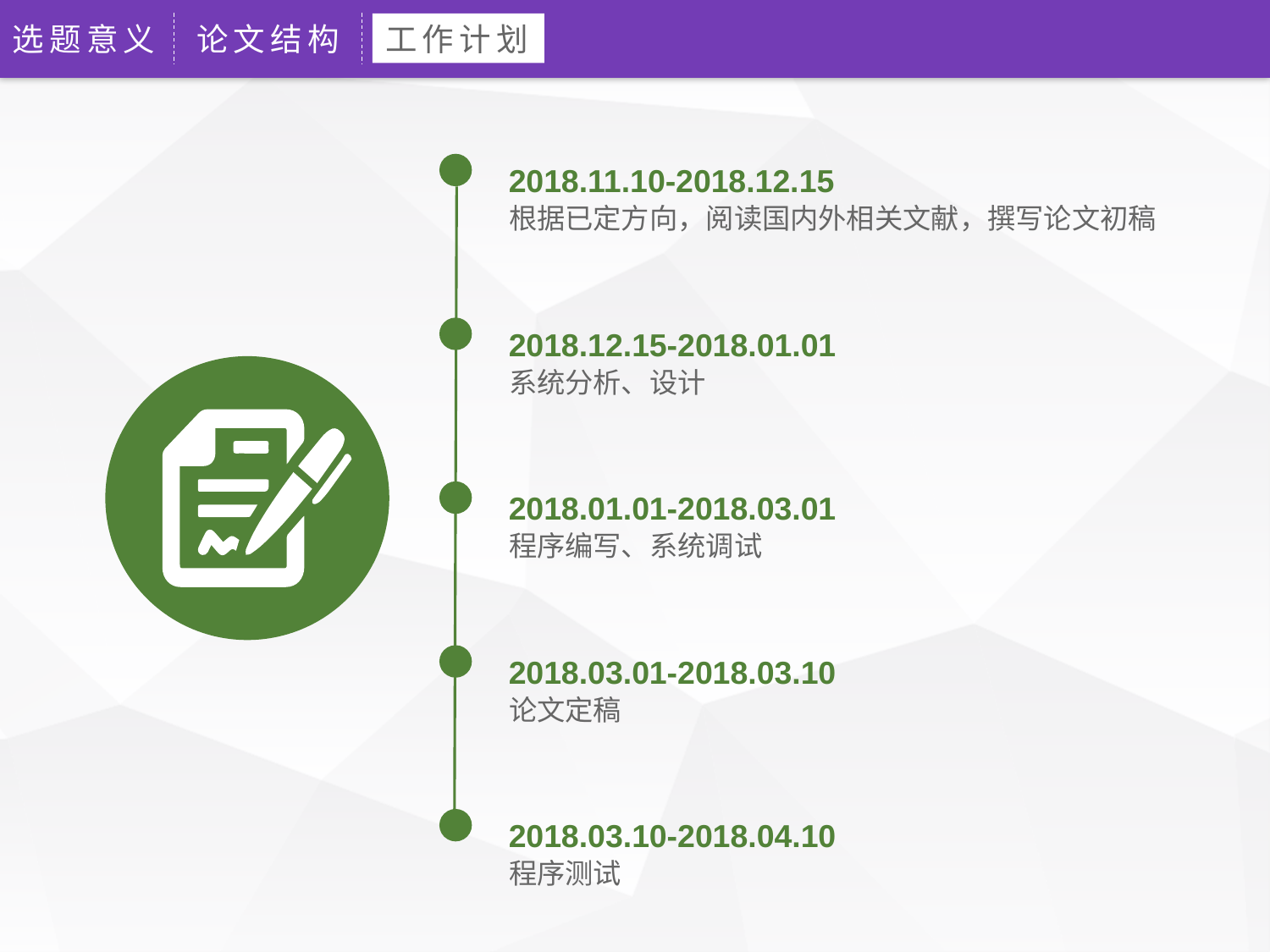

选题意义
论文结构
工作计划

2018.11.10-2018.12.15
根据已定方向，阅读国内外相关文献，撰写论文初稿
2018.12.15-2018.01.01
系统分析、设计

2018.01.01-2018.03.01
程序编写、系统调试
2018.03.01-2018.03.10
论文定稿
2018.03.10-2018.04.10
程序测试